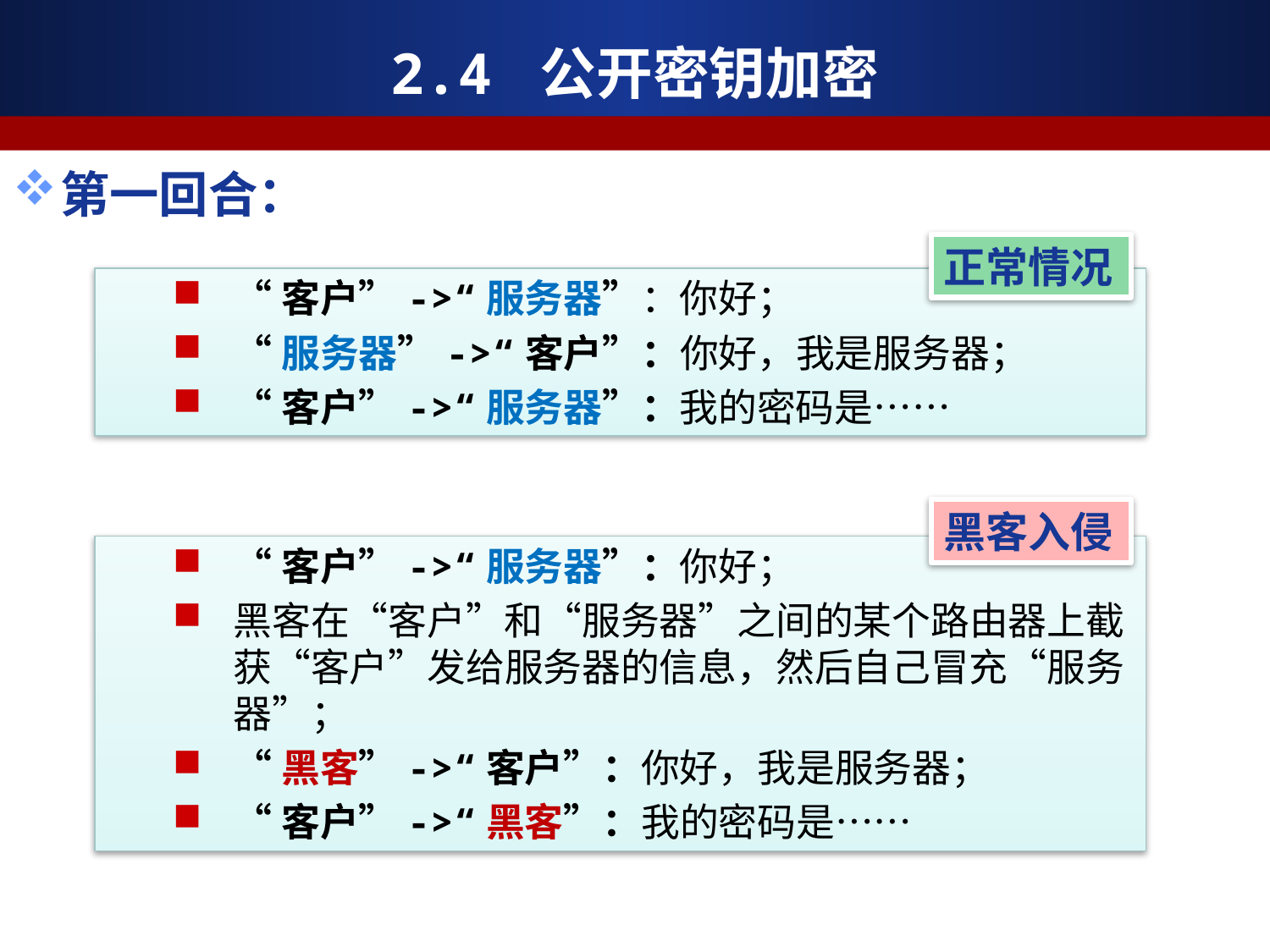

2.4 公开密钥加密
第一回合：
正常情况
“客户”->“服务器”：你好；
“服务器”->“客户”：你好，我是服务器；
“客户”->“服务器”：我的密码是……
黑客入侵
“客户”->“服务器”：你好；
黑客在“客户”和“服务器”之间的某个路由器上截获“客户”发给服务器的信息，然后自己冒充“服务器”；
“黑客”->“客户”：你好，我是服务器；
“客户”->“黑客”：我的密码是……
53